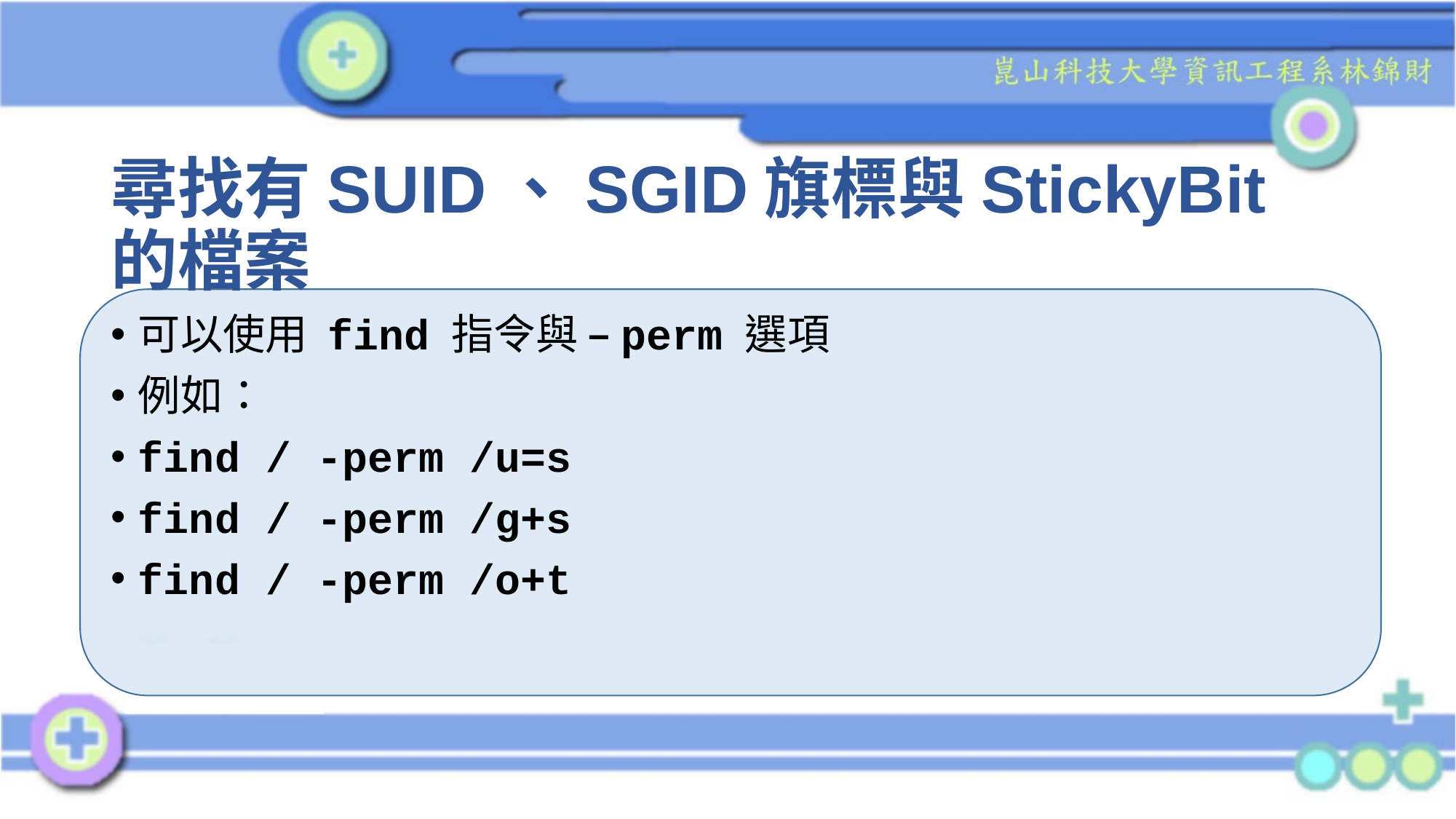

# 尋找有SUID、SGID旗標與StickyBit的檔案

可以使用 find 指令與 –perm 選項
例如：
find / -perm /u=s
find / -perm /g+s
find / -perm /o+t